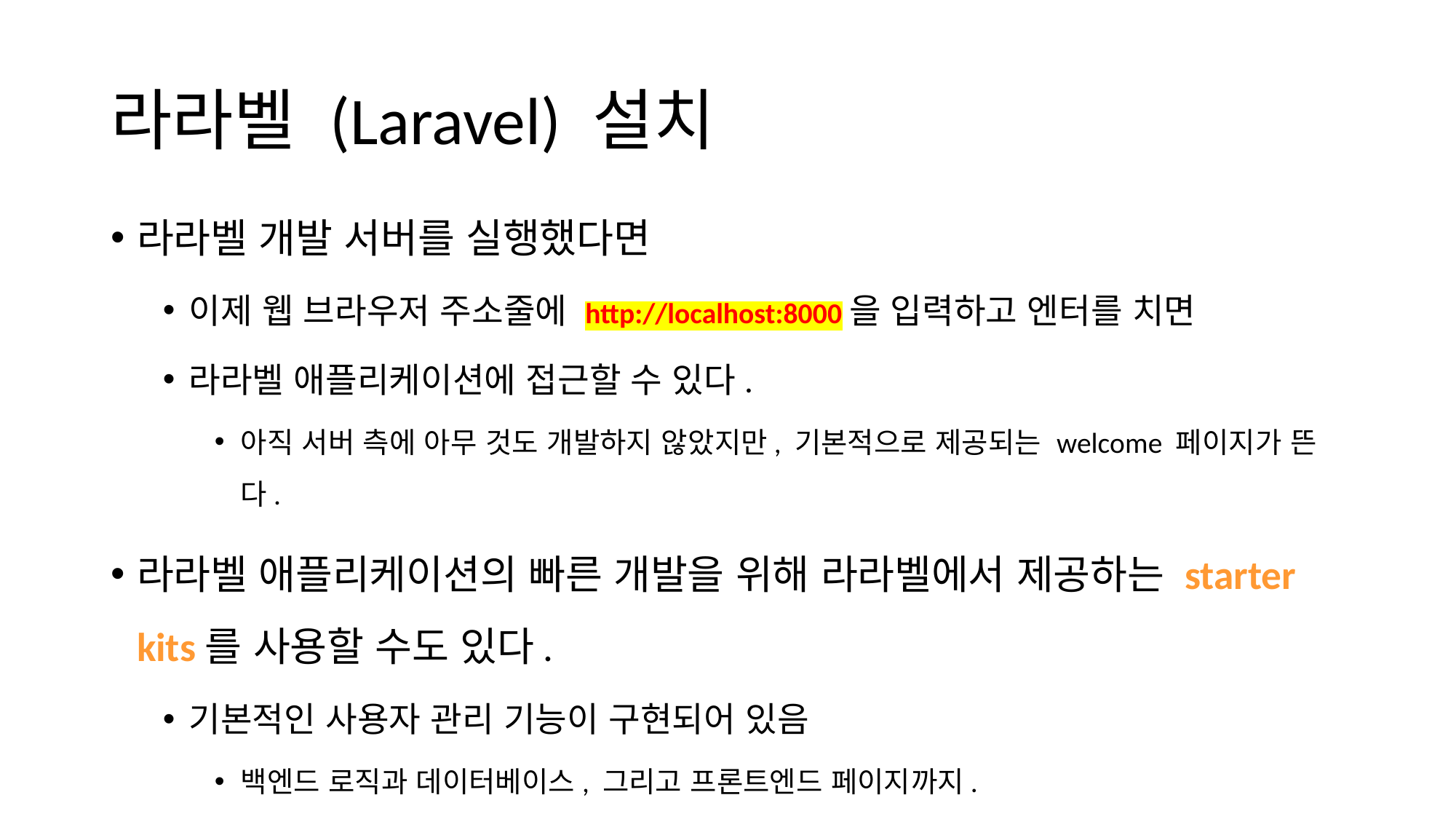

# 라라벨 (Laravel) 설치
라라벨 개발 서버를 실행했다면
이제 웹 브라우저 주소줄에 http://localhost:8000을 입력하고 엔터를 치면
라라벨 애플리케이션에 접근할 수 있다.
아직 서버 측에 아무 것도 개발하지 않았지만, 기본적으로 제공되는 welcome 페이지가 뜬다.
라라벨 애플리케이션의 빠른 개발을 위해 라라벨에서 제공하는 starter kits를 사용할 수도 있다.
기본적인 사용자 관리 기능이 구현되어 있음
백엔드 로직과 데이터베이스, 그리고 프론트엔드 페이지까지.